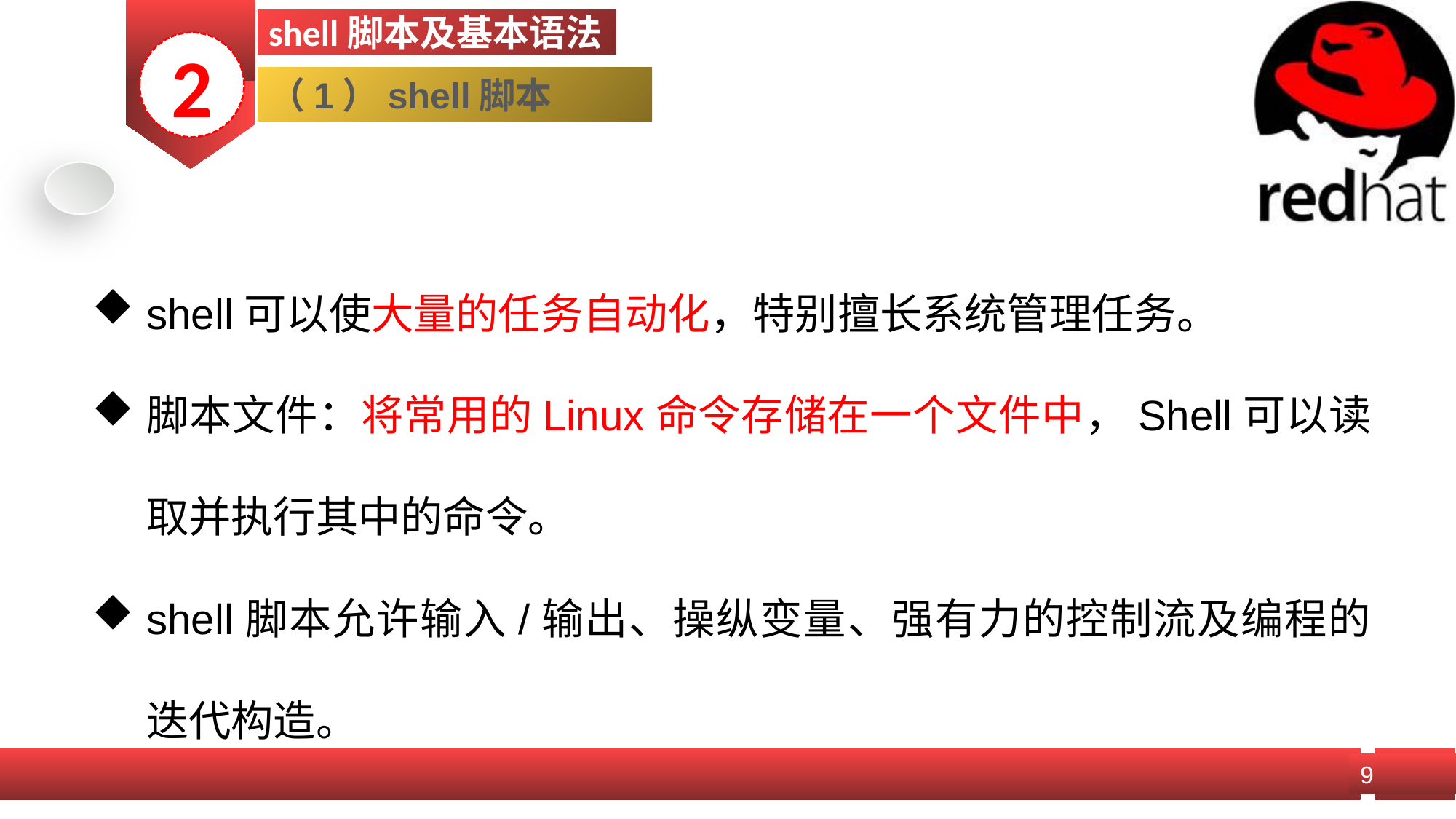

shell脚本及基本语法
2
（1）shell脚本

shell可以使大量的任务自动化，特别擅长系统管理任务。
脚本文件：将常用的Linux命令存储在一个文件中，Shell可以读取并执行其中的命令。
shell脚本允许输入/输出、操纵变量、强有力的控制流及编程的迭代构造。